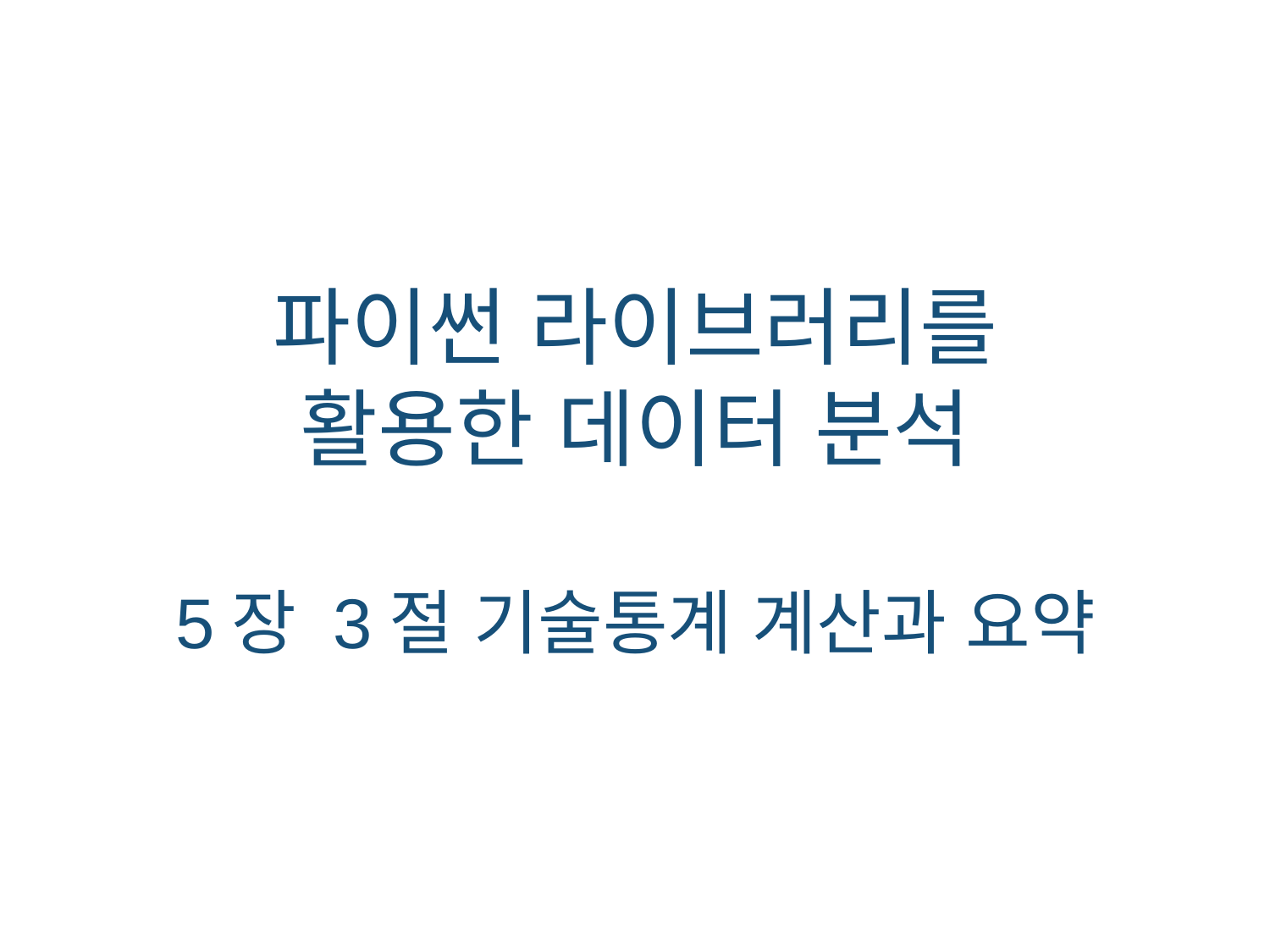

파이썬 라이브러리를
활용한 데이터 분석

5장 3절 기술통계 계산과 요약